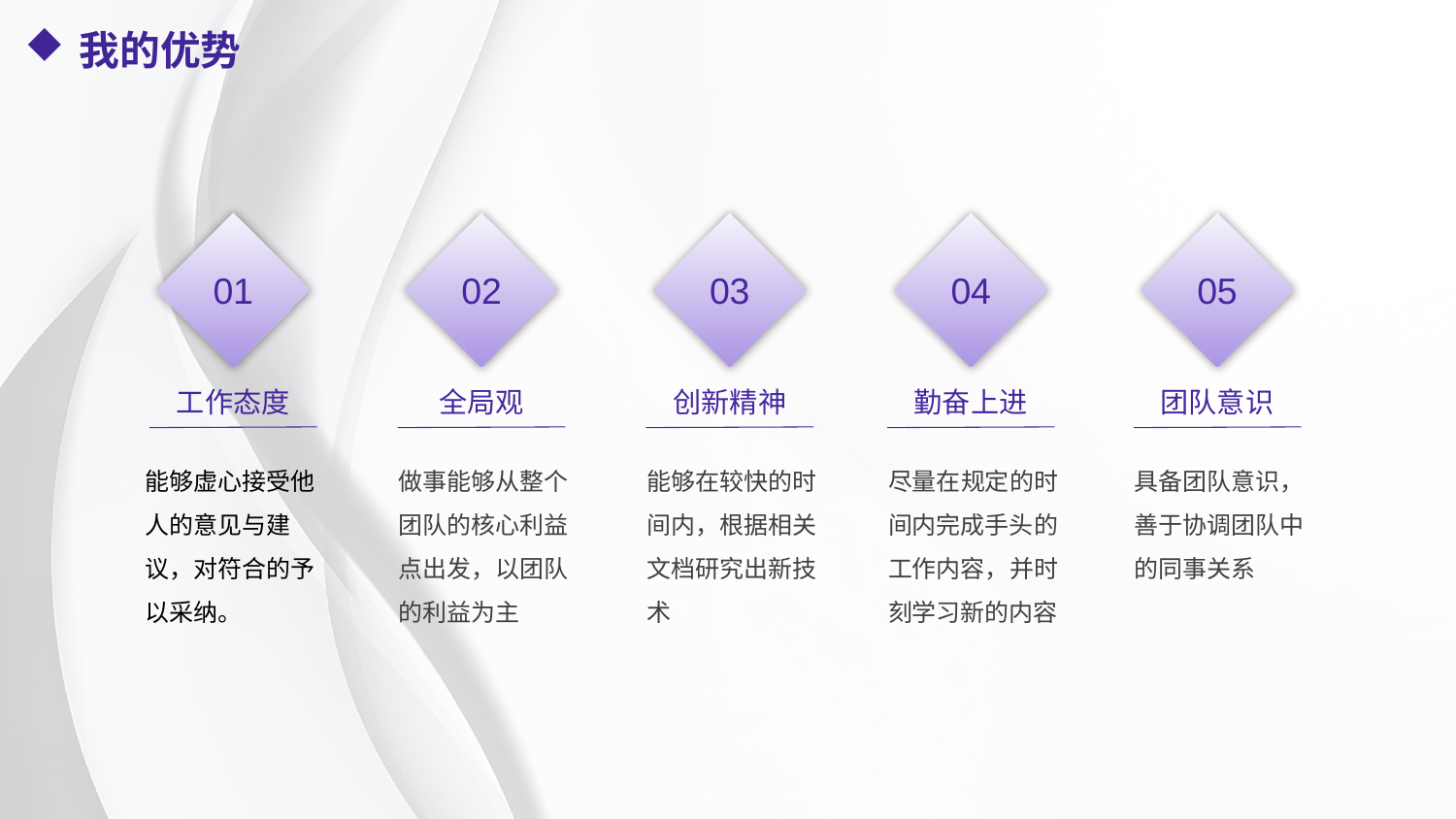

我的优势
01
02
03
04
05
工作态度
全局观
创新精神
勤奋上进
团队意识
能够虚心接受他人的意见与建议，对符合的予以采纳。
做事能够从整个团队的核心利益点出发，以团队的利益为主
能够在较快的时间内，根据相关文档研究出新技术
尽量在规定的时间内完成手头的工作内容，并时刻学习新的内容
具备团队意识，善于协调团队中的同事关系